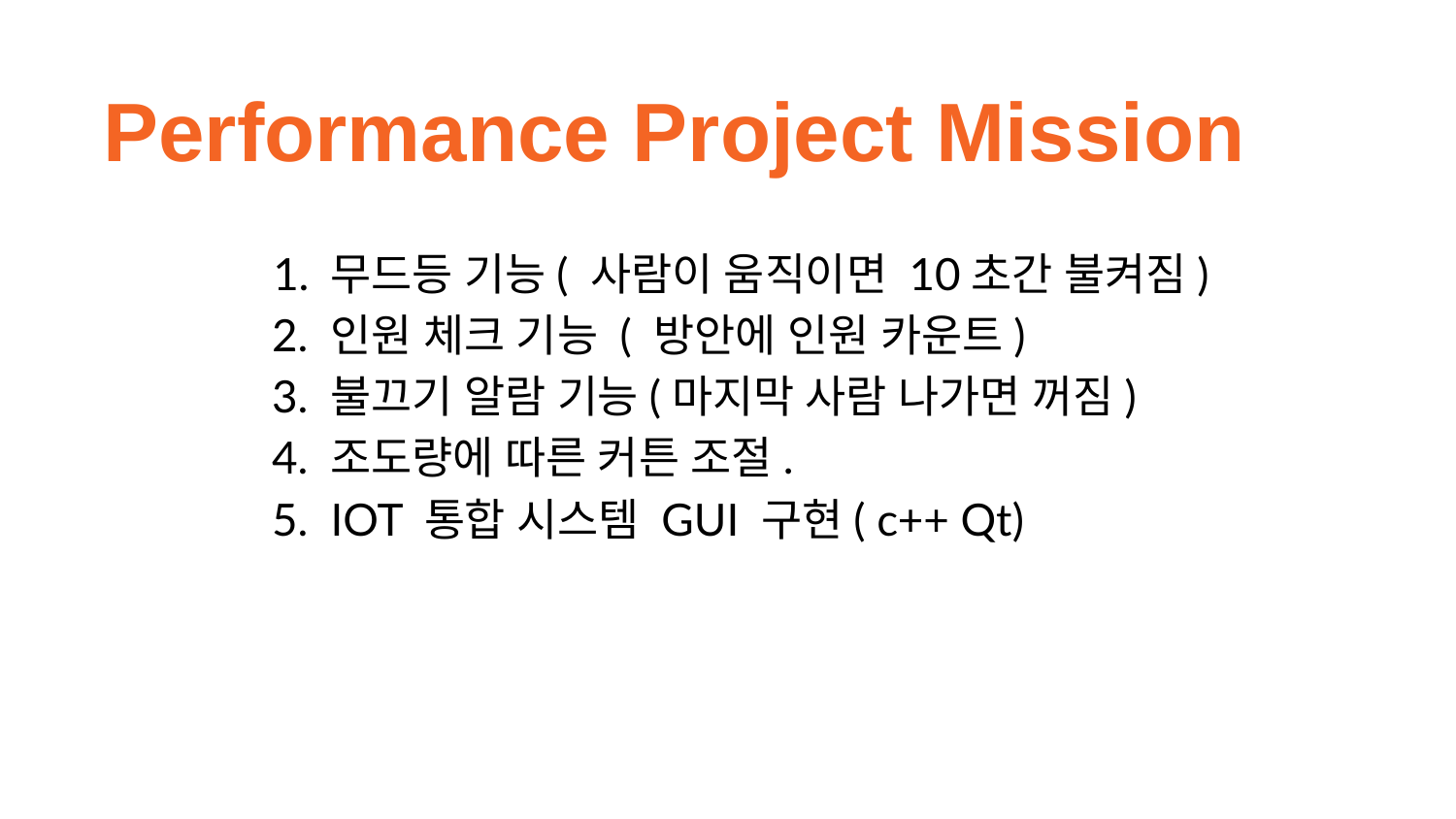

Performance Project Mission
무드등 기능( 사람이 움직이면 10초간 불켜짐)
인원 체크 기능 ( 방안에 인원 카운트)
불끄기 알람 기능(마지막 사람 나가면 꺼짐)
조도량에 따른 커튼 조절.
IOT 통합 시스템 GUI 구현( c++ Qt)